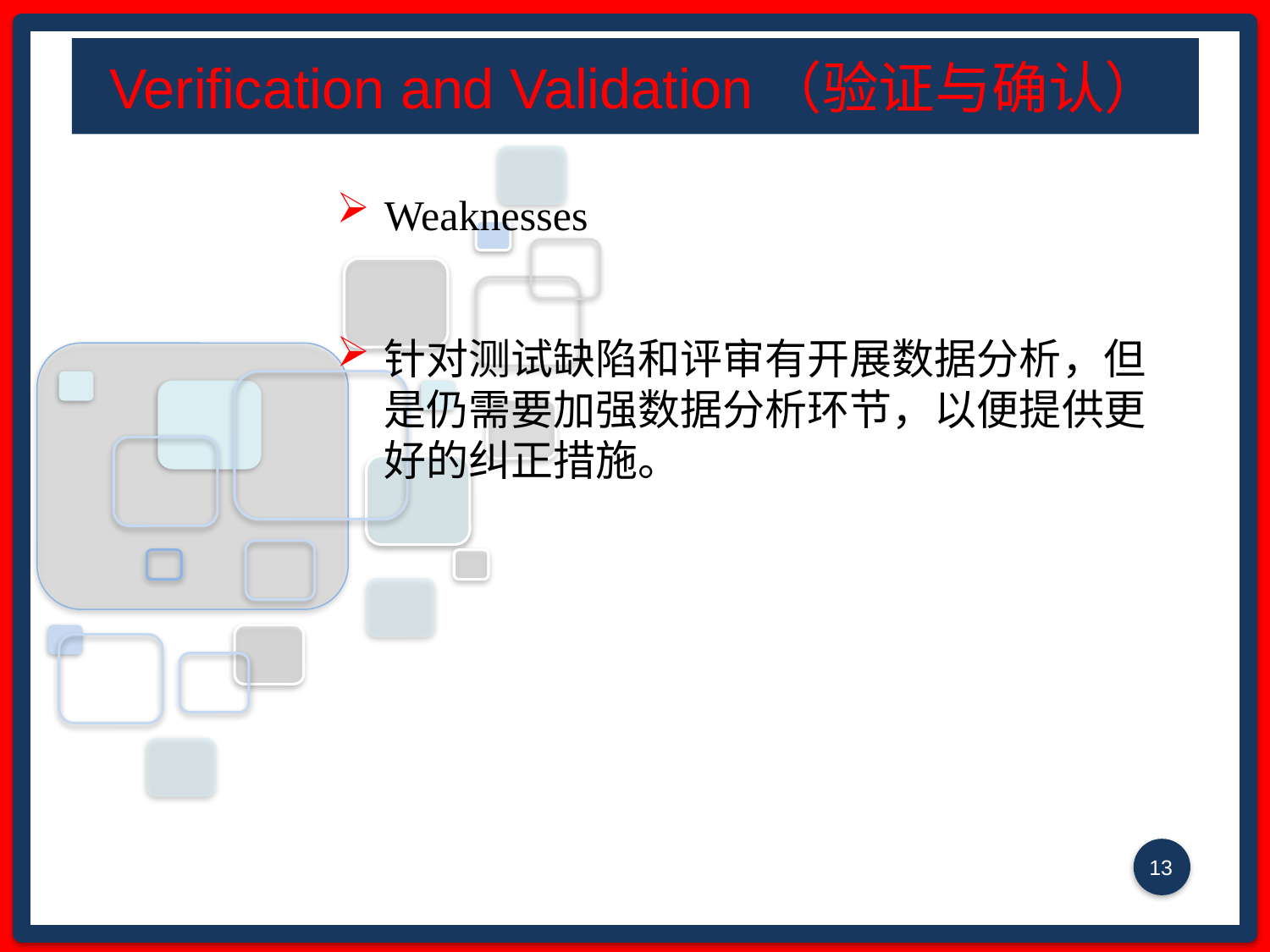

# Verification and Validation（验证与确认）
Weaknesses

针对测试缺陷和评审有开展数据分析，但是仍需要加强数据分析环节，以便提供更好的纠正措施。